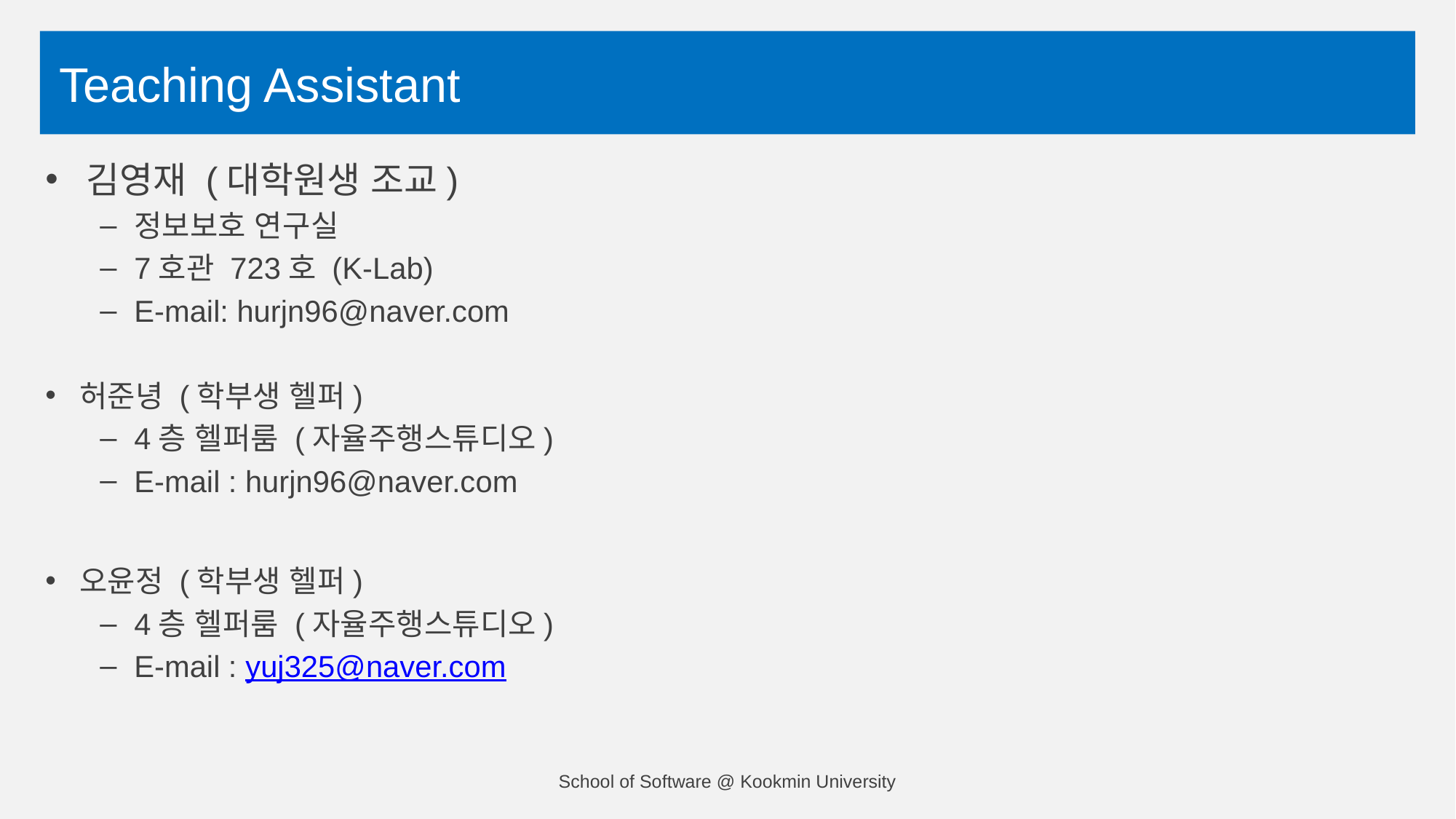

# Teaching Assistant
김영재 (대학원생 조교)
정보보호 연구실
7호관 723호 (K-Lab)
E-mail: hurjn96@naver.com

허준녕 (학부생 헬퍼)
4층 헬퍼룸 (자율주행스튜디오)
E-mail : hurjn96@naver.com

오윤정 (학부생 헬퍼)
4층 헬퍼룸 (자율주행스튜디오)
E-mail : yuj325@naver.com
School of Software @ Kookmin University